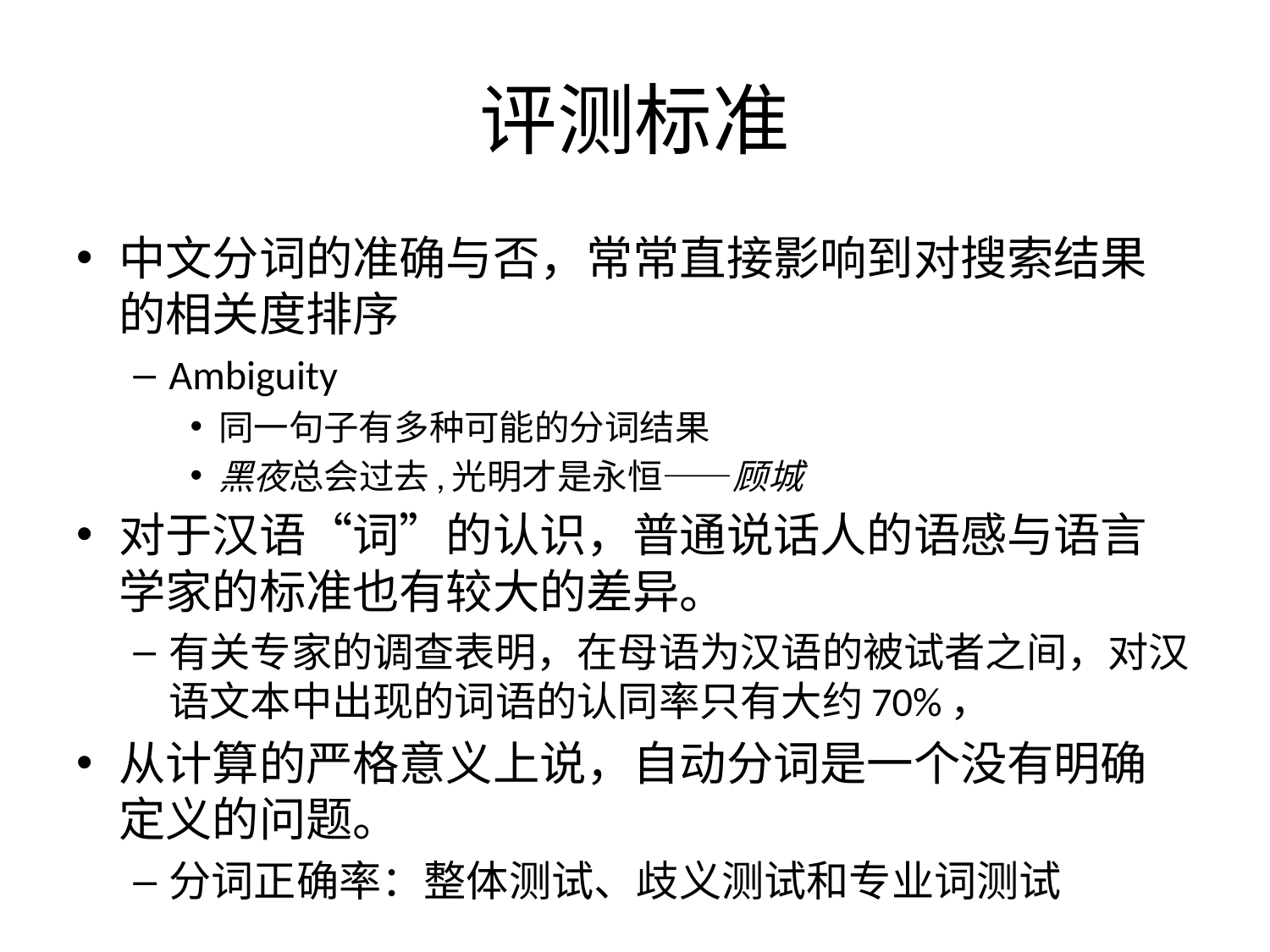

# 评测标准
中文分词的准确与否，常常直接影响到对搜索结果的相关度排序
Ambiguity
同一句子有多种可能的分词结果
黑夜总会过去,光明才是永恒——顾城
对于汉语“词”的认识，普通说话人的语感与语言学家的标准也有较大的差异。
有关专家的调查表明，在母语为汉语的被试者之间，对汉语文本中出现的词语的认同率只有大约70%，
从计算的严格意义上说，自动分词是一个没有明确定义的问题。
分词正确率：整体测试、歧义测试和专业词测试